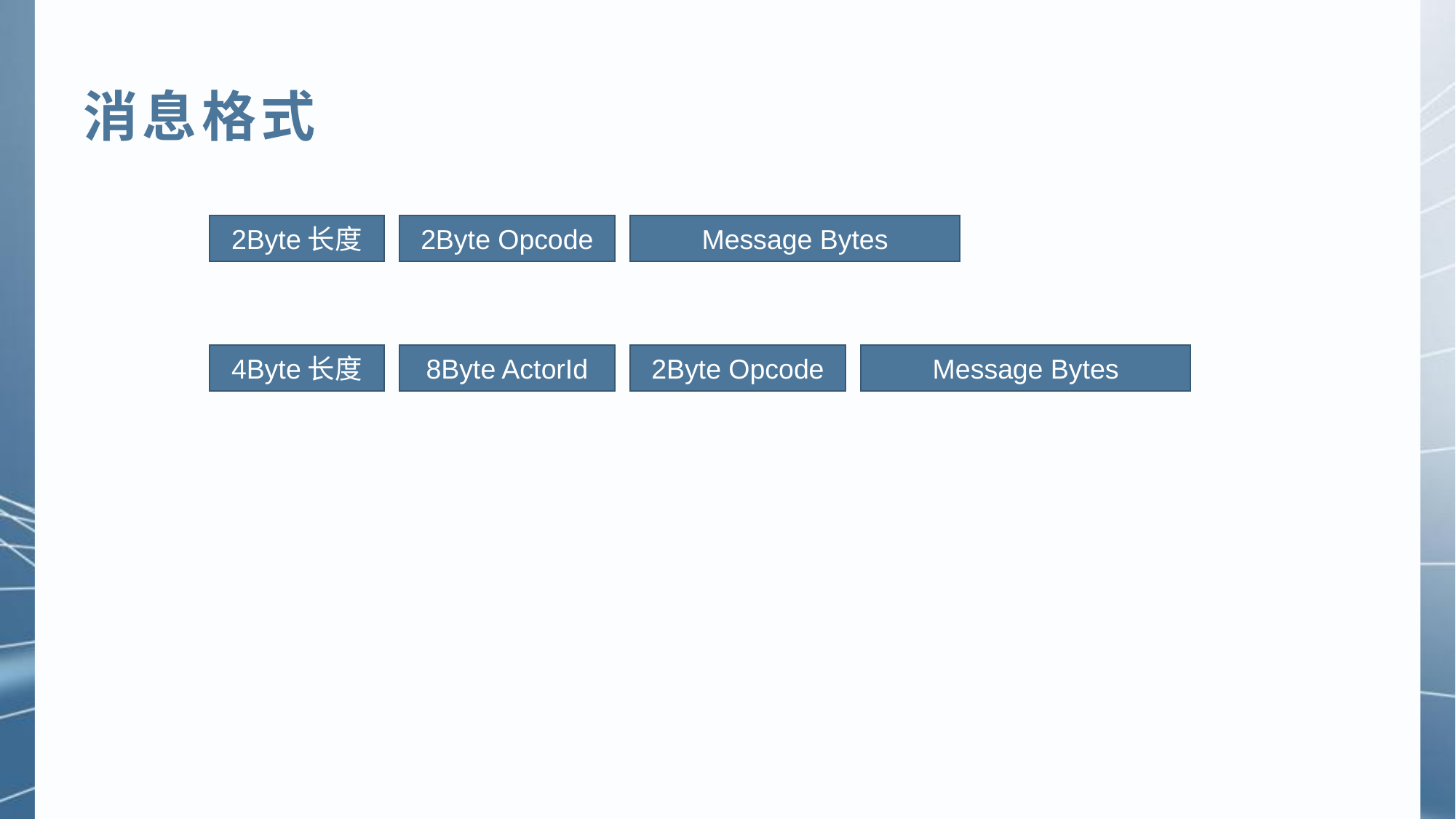

消息格式
2Byte长度
2Byte Opcode
Message Bytes
4Byte长度
8Byte ActorId
2Byte Opcode
Message Bytes